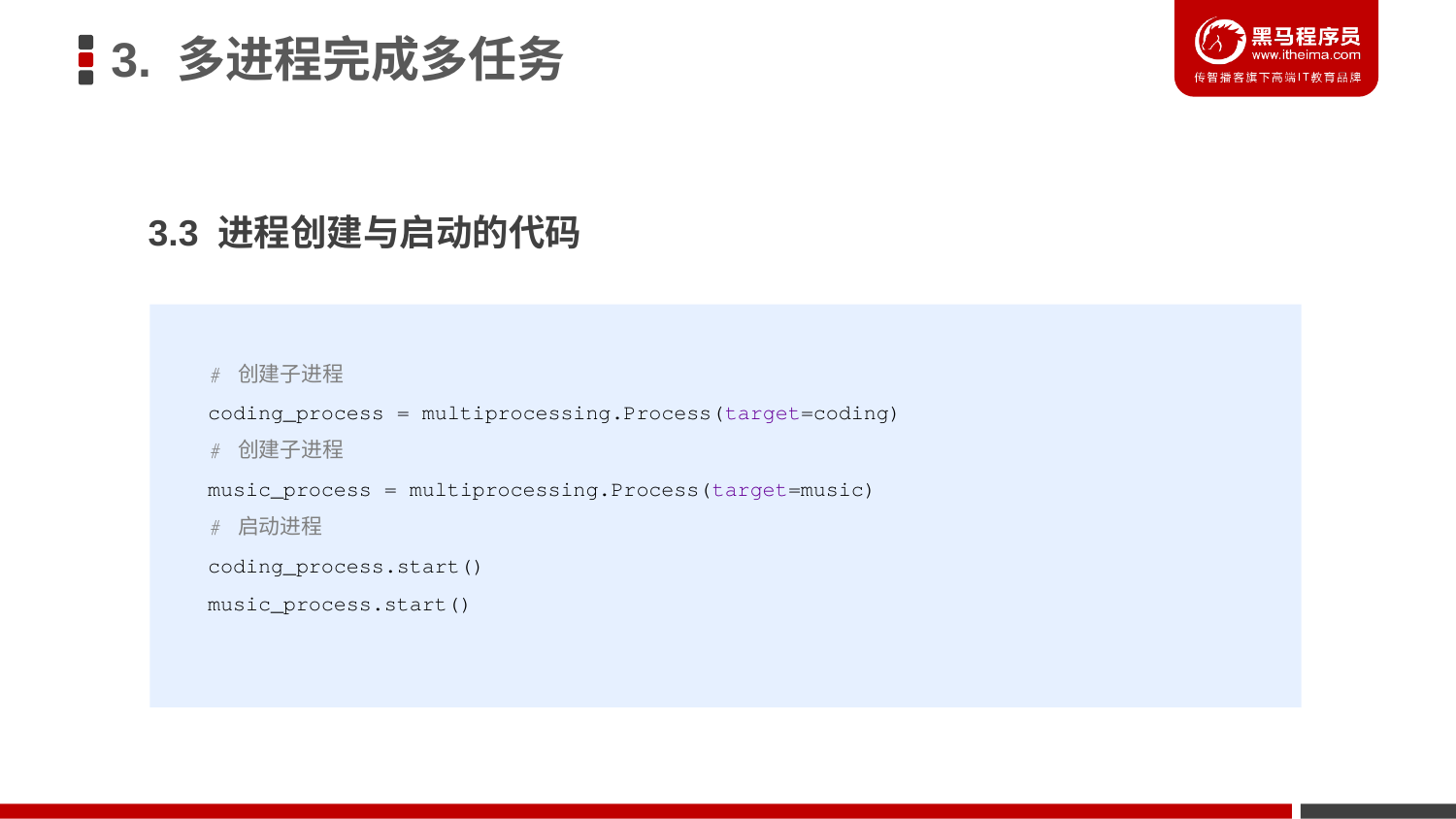

3. 多进程完成多任务
3.3 进程创建与启动的代码

# 创建子进程
coding_process = multiprocessing.Process(target=coding)
# 创建子进程 music_process = multiprocessing.Process(target=music)
# 启动进程 coding_process.start() music_process.start()